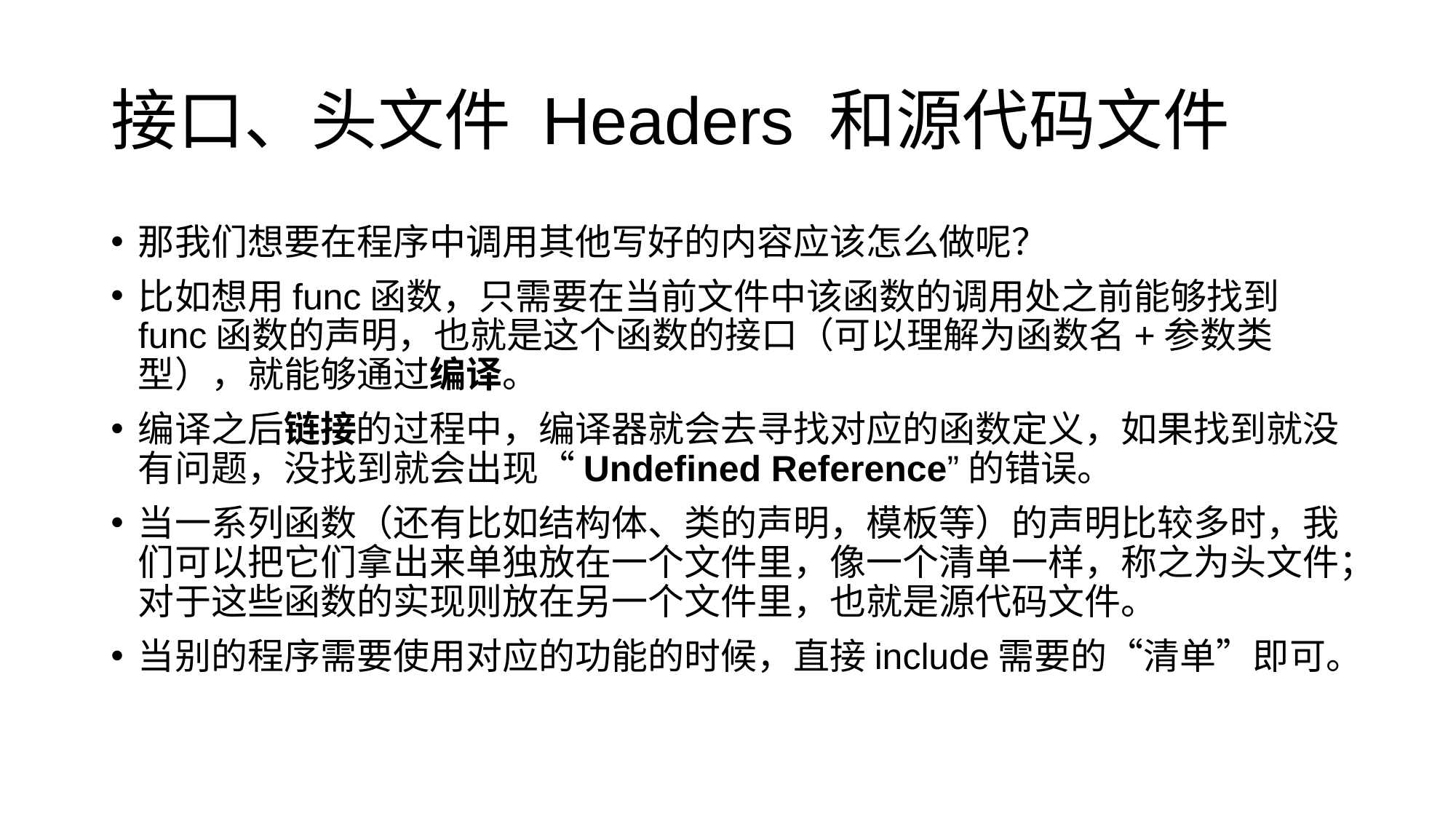

# 接口、头文件 Headers 和源代码文件
那我们想要在程序中调用其他写好的内容应该怎么做呢？
比如想用func函数，只需要在当前文件中该函数的调用处之前能够找到func函数的声明，也就是这个函数的接口（可以理解为函数名+参数类型），就能够通过编译。
编译之后链接的过程中，编译器就会去寻找对应的函数定义，如果找到就没有问题，没找到就会出现“Undefined Reference”的错误。
当一系列函数（还有比如结构体、类的声明，模板等）的声明比较多时，我们可以把它们拿出来单独放在一个文件里，像一个清单一样，称之为头文件；对于这些函数的实现则放在另一个文件里，也就是源代码文件。
当别的程序需要使用对应的功能的时候，直接include需要的“清单”即可。